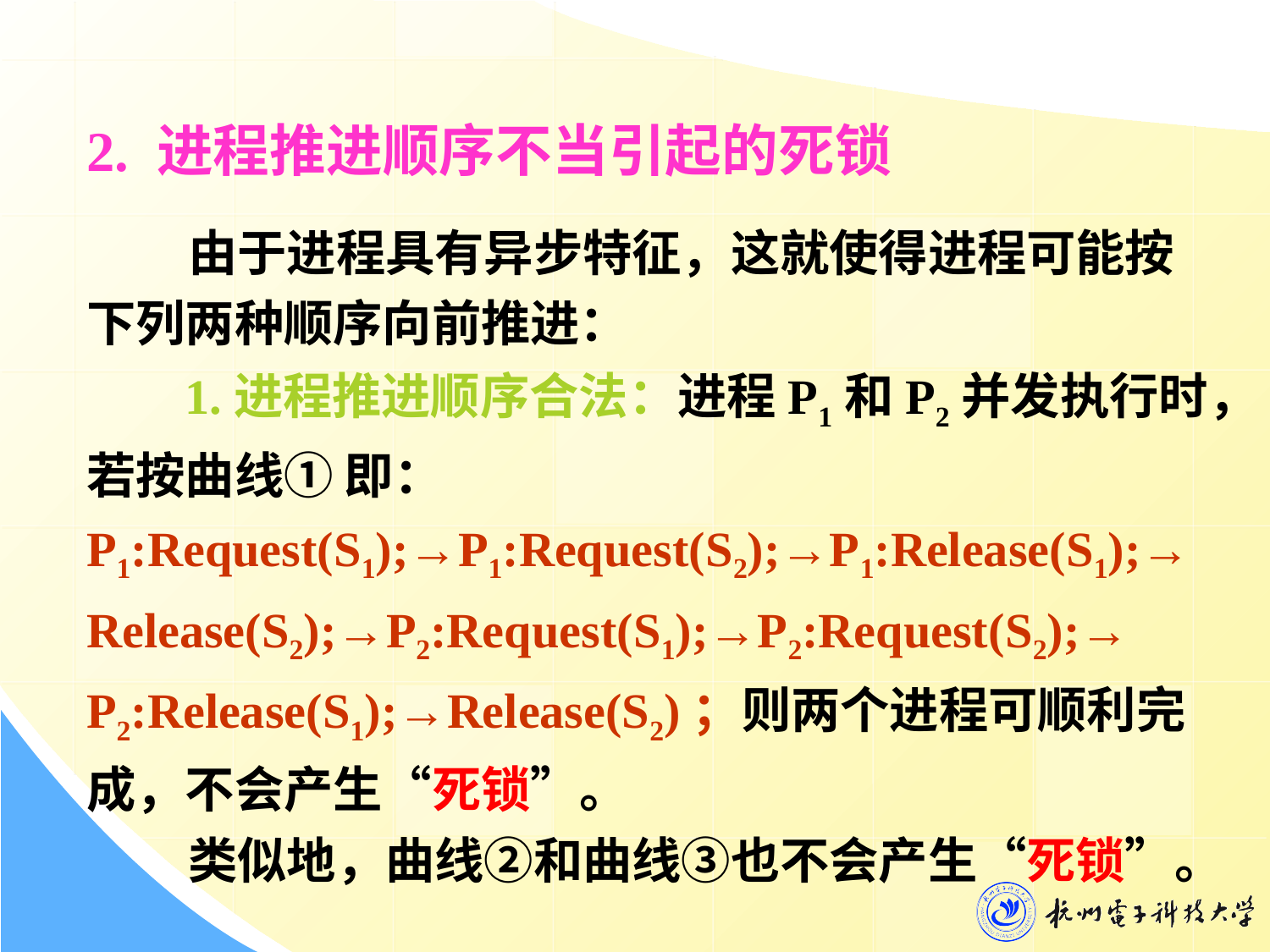

2. 进程推进顺序不当引起的死锁
        由于进程具有异步特征，这就使得进程可能按下列两种顺序向前推进：
        1.进程推进顺序合法：进程P1和P2并发执行时，若按曲线① 即：
P1:Request(S1);→P1:Request(S2);→P1:Release(S1);→Release(S2);→P2:Request(S1);→P2:Request(S2);→ P2:Release(S1);→Release(S2)；则两个进程可顺利完成，不会产生“死锁”。
        类似地，曲线②和曲线③也不会产生“死锁”。